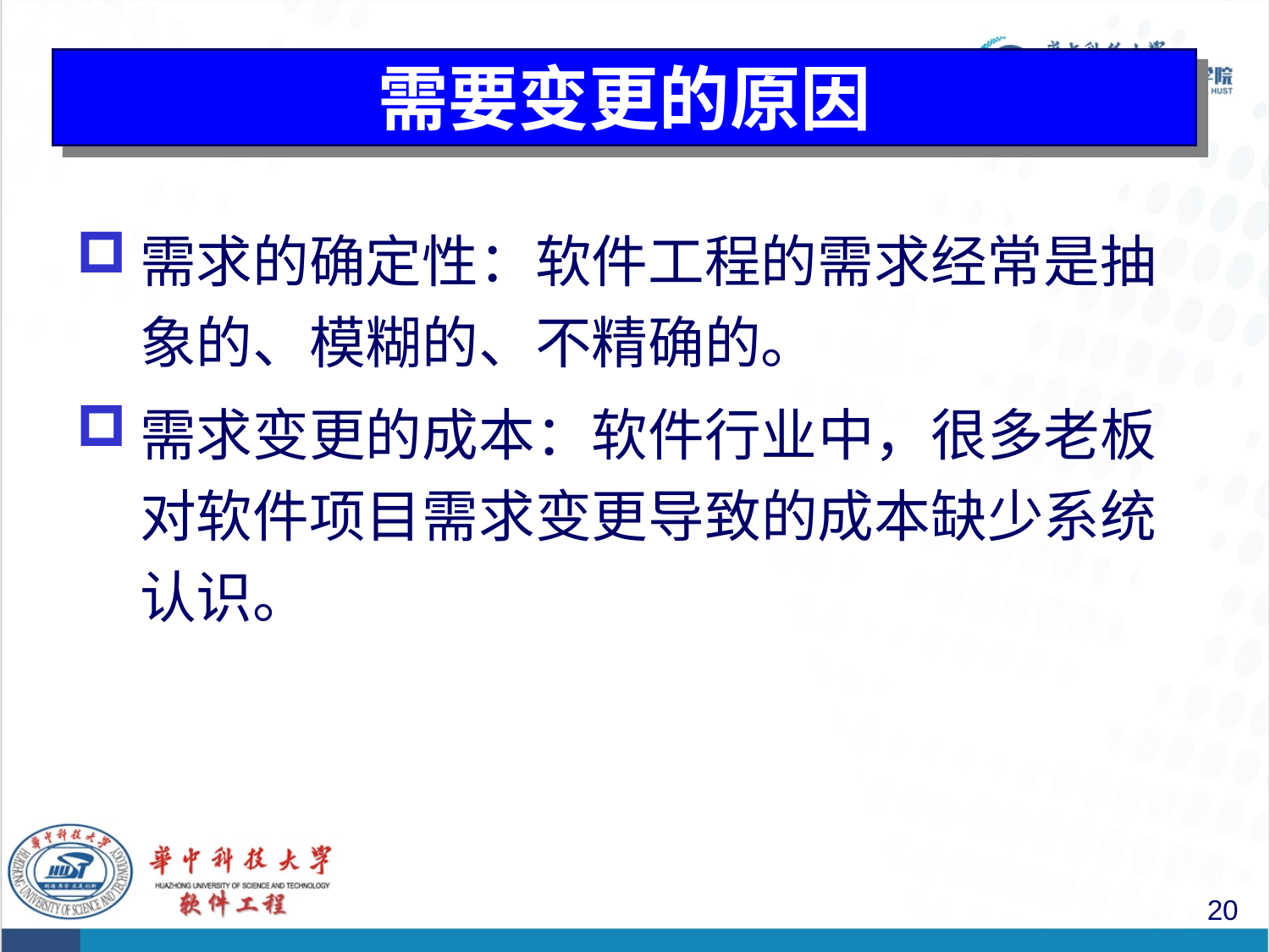

# 需要变更的原因
需求的确定性：软件工程的需求经常是抽象的、模糊的、不精确的。
需求变更的成本：软件行业中，很多老板对软件项目需求变更导致的成本缺少系统认识。

20